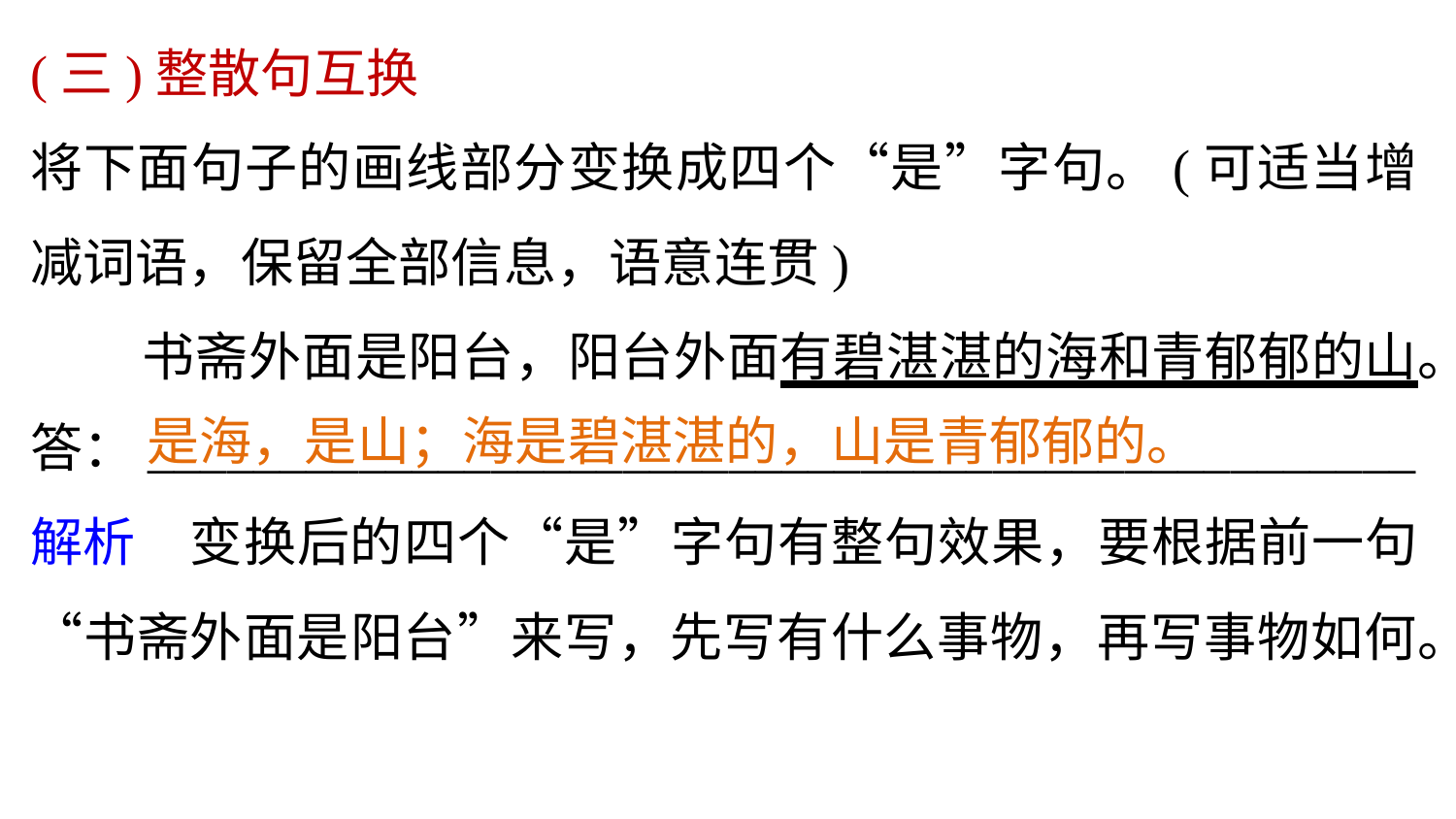

(三)整散句互换
将下面句子的画线部分变换成四个“是”字句。(可适当增减词语，保留全部信息，语意连贯)
        书斋外面是阳台，阳台外面有碧湛湛的海和青郁郁的山。
答：________________________________________________
解析　变换后的四个“是”字句有整句效果，要根据前一句“书斋外面是阳台”来写，先写有什么事物，再写事物如何。
        是海，是山；海是碧湛湛的，山是青郁郁的。